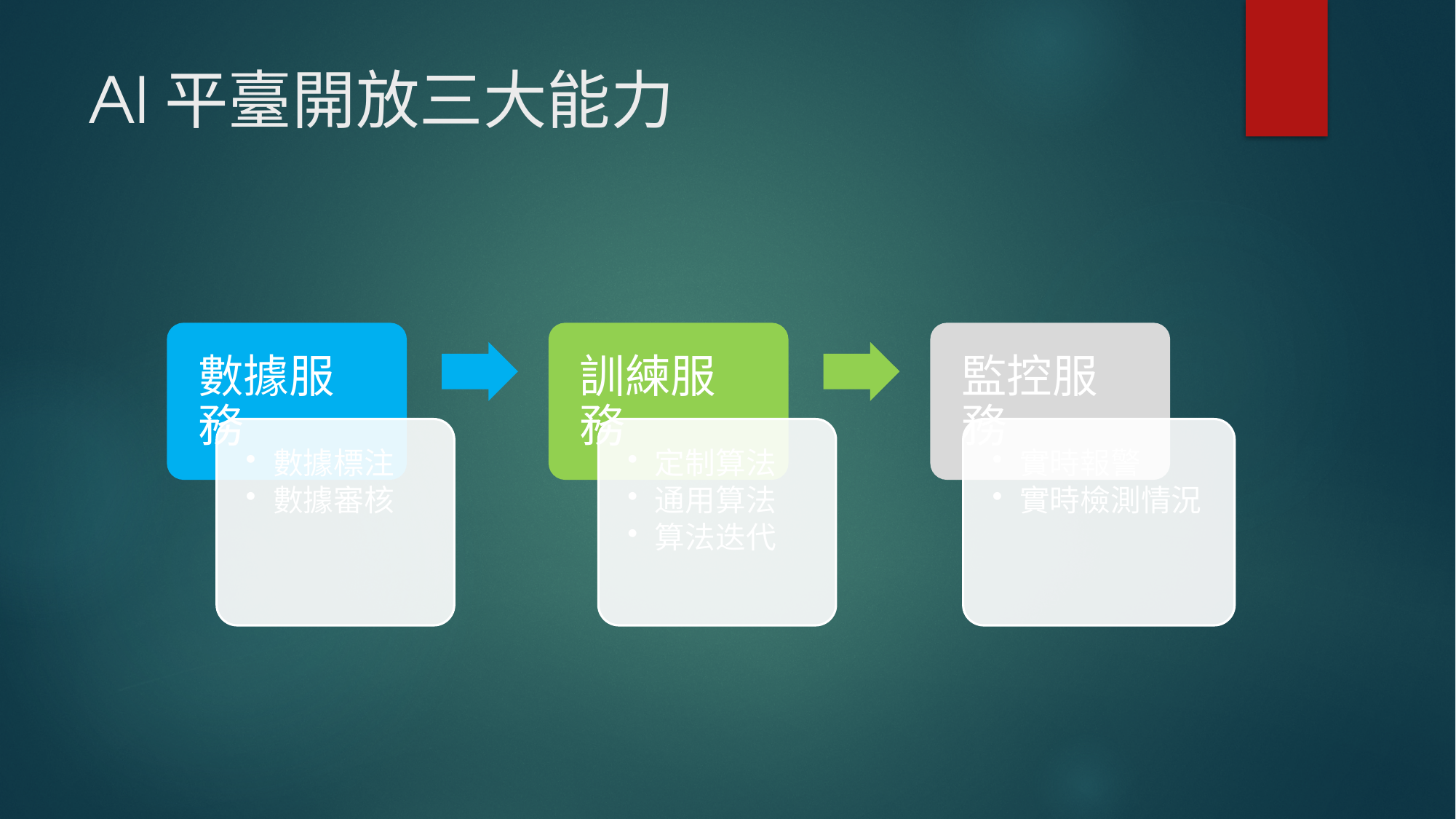

# AI平臺開放三大能力
數據服務
數據標注
數據審核

訓練服務
定制算法
通用算法
算法迭代

監控服務
實時報警
實時檢測情況